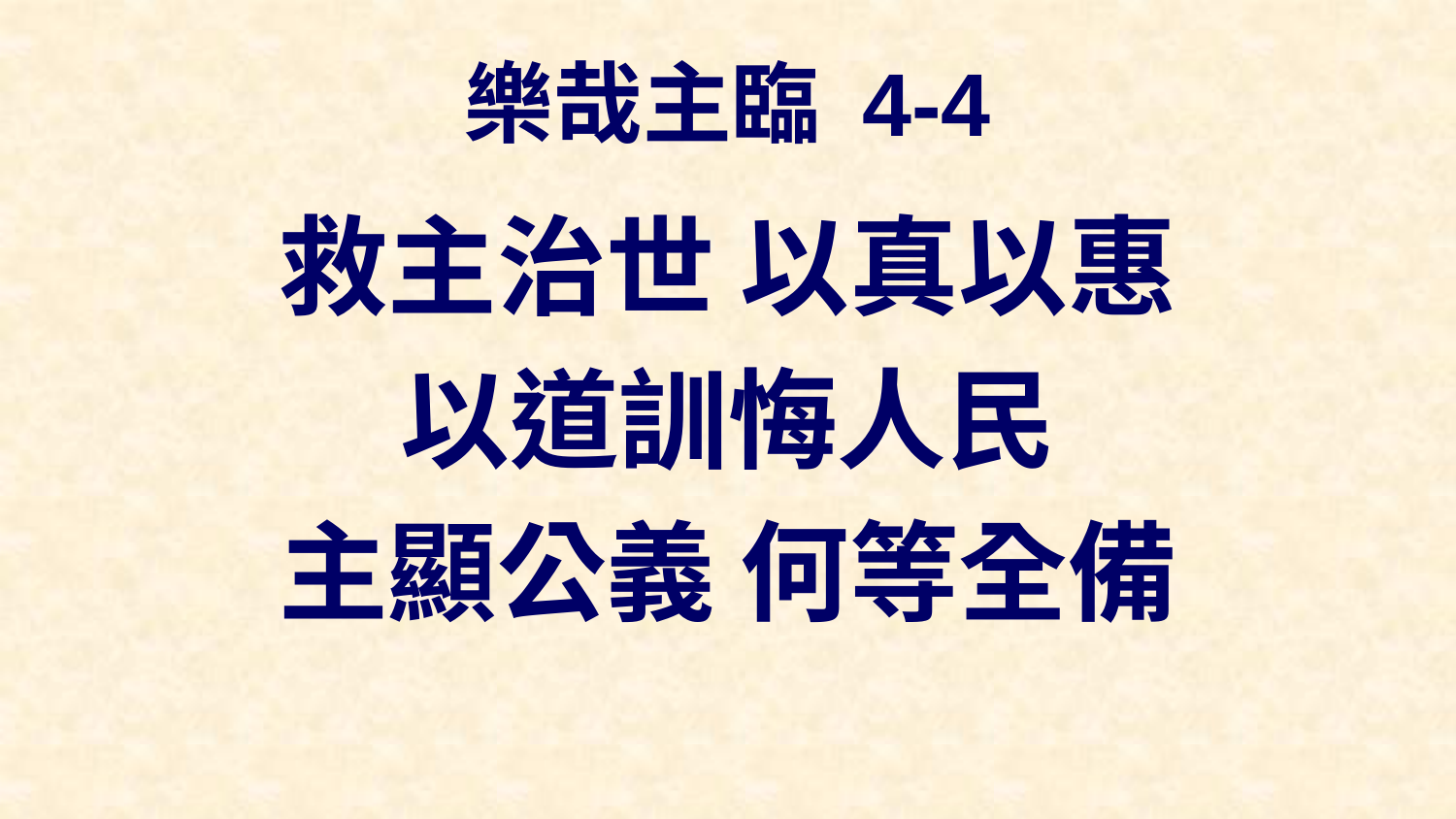

# 樂哉主臨 4-4
救主治世 以真以惠
以道訓悔人民
主顯公義 何等全備